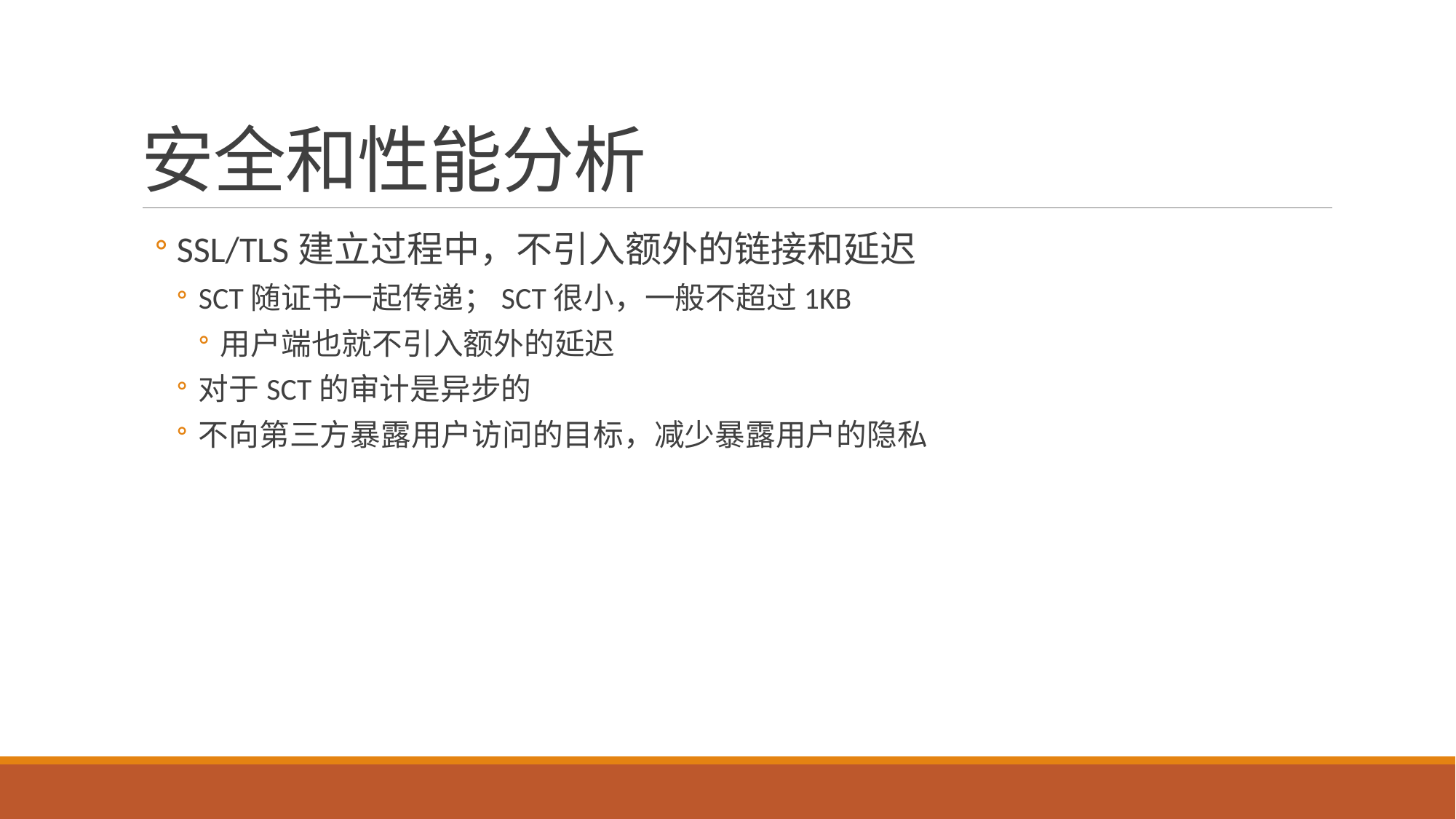

# 安全和性能分析
SSL/TLS建立过程中，不引入额外的链接和延迟
SCT随证书一起传递；SCT很小，一般不超过1KB
用户端也就不引入额外的延迟
对于SCT的审计是异步的
不向第三方暴露用户访问的目标，减少暴露用户的隐私